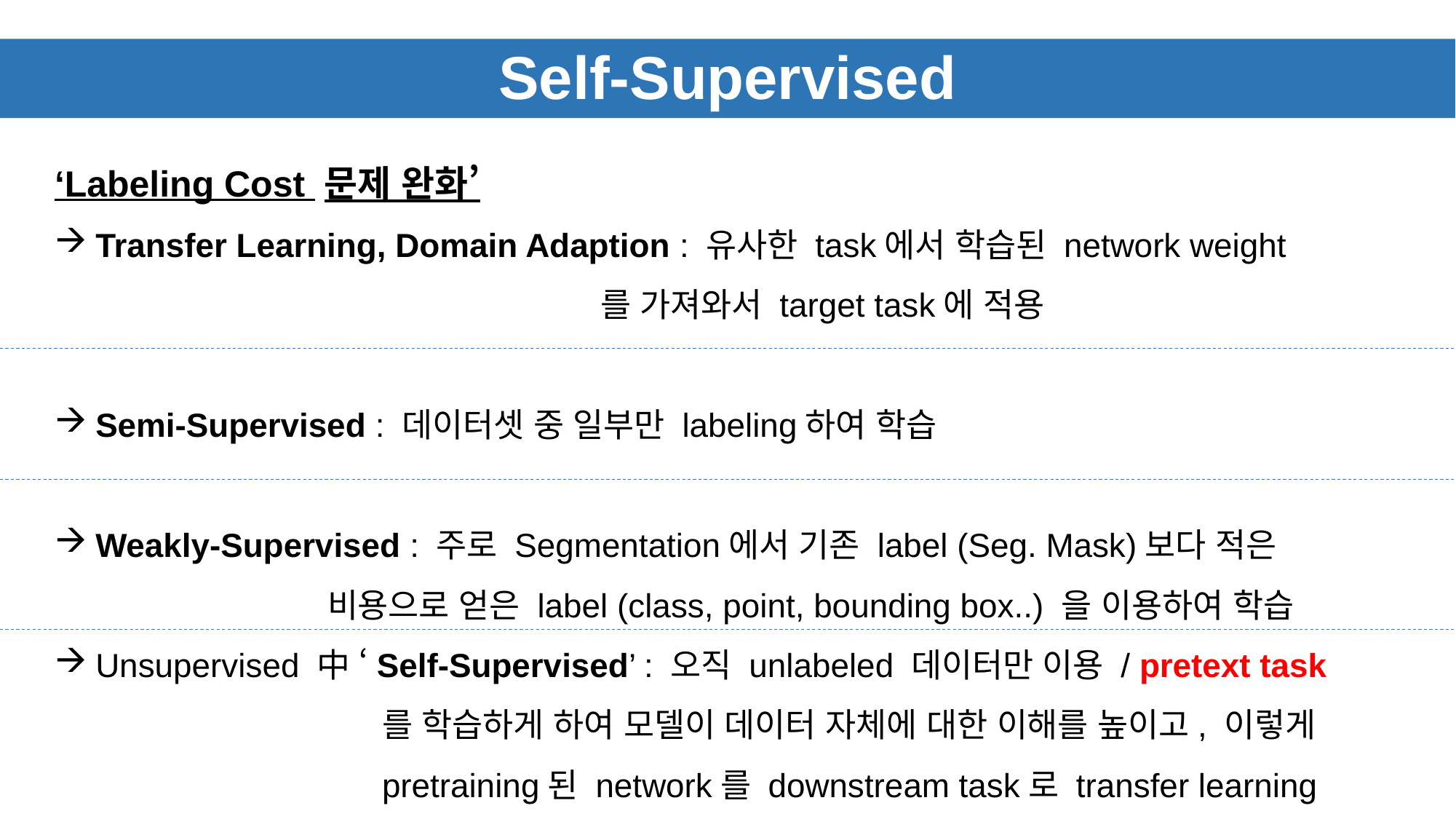

Self-Supervised
‘Labeling Cost 문제 완화’
Transfer Learning, Domain Adaption : 유사한 task에서 학습된 network weight
 				 	를 가져와서 target task에 적용

Semi-Supervised : 데이터셋 중 일부만 labeling하여 학습

Weakly-Supervised : 주로 Segmentation에서 기존 label (Seg. Mask)보다 적은
 		비용으로 얻은 label (class, point, bounding box..) 을 이용하여 학습
Unsupervised 中 ‘Self-Supervised’ : 오직 unlabeled 데이터만 이용 / pretext task
			를 학습하게 하여 모델이 데이터 자체에 대한 이해를 높이고, 이렇게
			pretraining된 network를 downstream task로 transfer learning